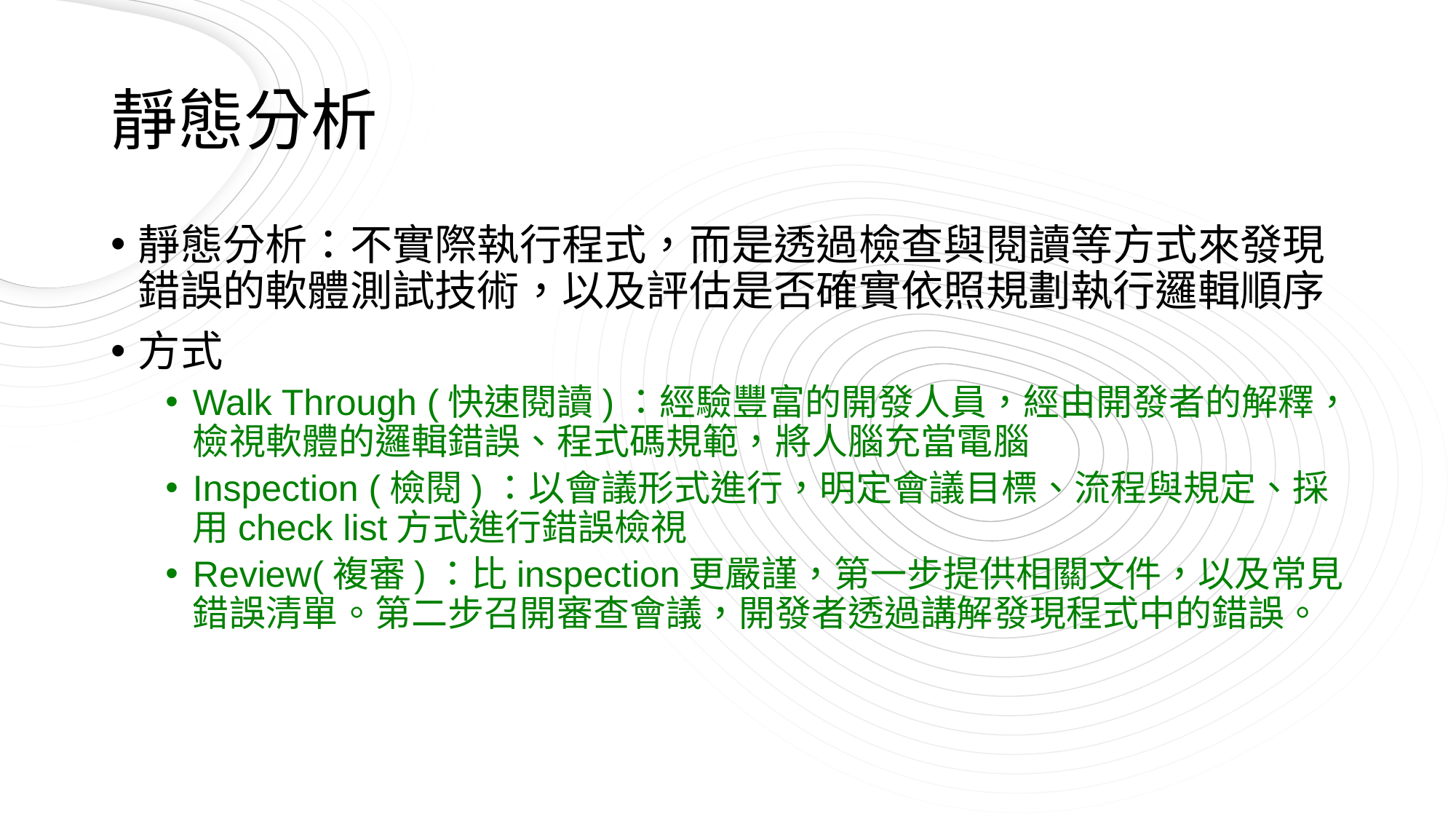

# 靜態分析
靜態分析：不實際執行程式，而是透過檢查與閱讀等方式來發現錯誤的軟體測試技術，以及評估是否確實依照規劃執行邏輯順序
方式
Walk Through (快速閱讀)：經驗豐富的開發人員，經由開發者的解釋，檢視軟體的邏輯錯誤、程式碼規範，將人腦充當電腦
Inspection (檢閱)：以會議形式進行，明定會議目標、流程與規定、採用check list方式進行錯誤檢視
Review(複審)：比inspection更嚴謹，第一步提供相關文件，以及常見錯誤清單。第二步召開審查會議，開發者透過講解發現程式中的錯誤。